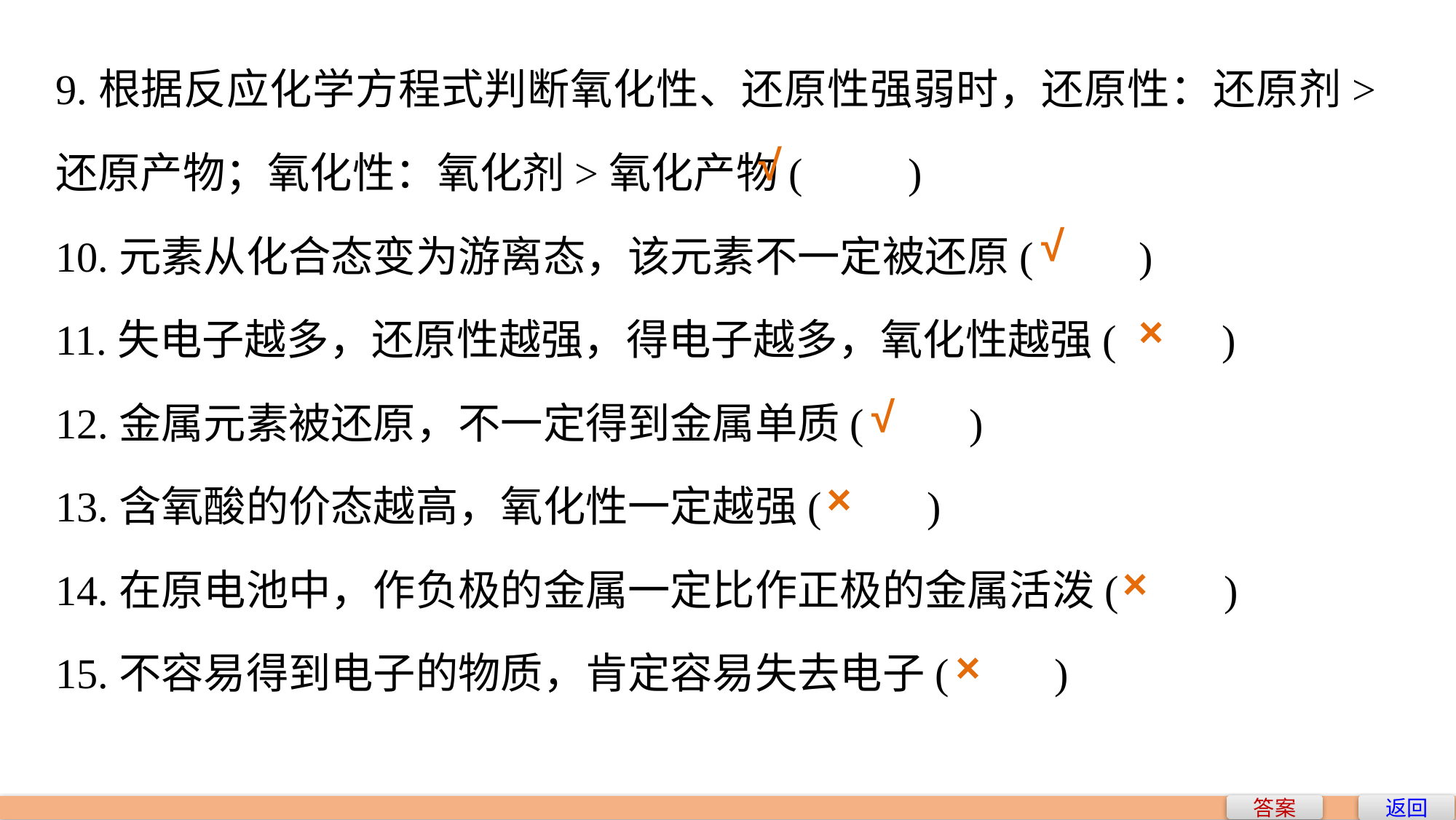

9.根据反应化学方程式判断氧化性、还原性强弱时，还原性：还原剂>还原产物；氧化性：氧化剂>氧化产物(　　)
10.元素从化合态变为游离态，该元素不一定被还原(　　)
11.失电子越多，还原性越强，得电子越多，氧化性越强(　　)
12.金属元素被还原，不一定得到金属单质(　　)
13.含氧酸的价态越高，氧化性一定越强(　　)
14.在原电池中，作负极的金属一定比作正极的金属活泼(　　)
15.不容易得到电子的物质，肯定容易失去电子(　　)
√
√
×
√
×
×
×
返回
答案